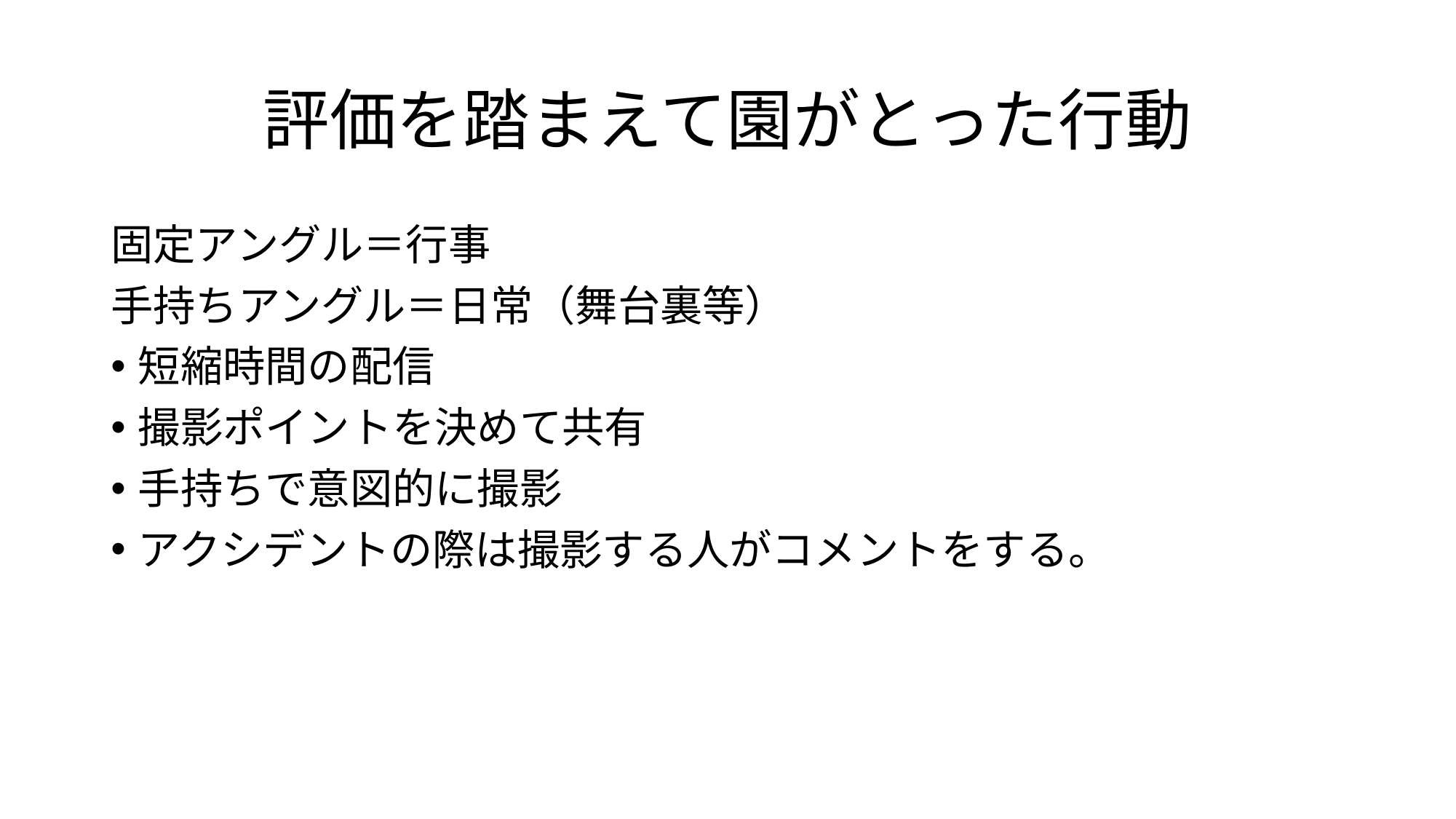

# 評価を踏まえて園がとった行動
固定アングル＝行事
手持ちアングル＝日常（舞台裏等）
短縮時間の配信
撮影ポイントを決めて共有
手持ちで意図的に撮影
アクシデントの際は撮影する人がコメントをする。